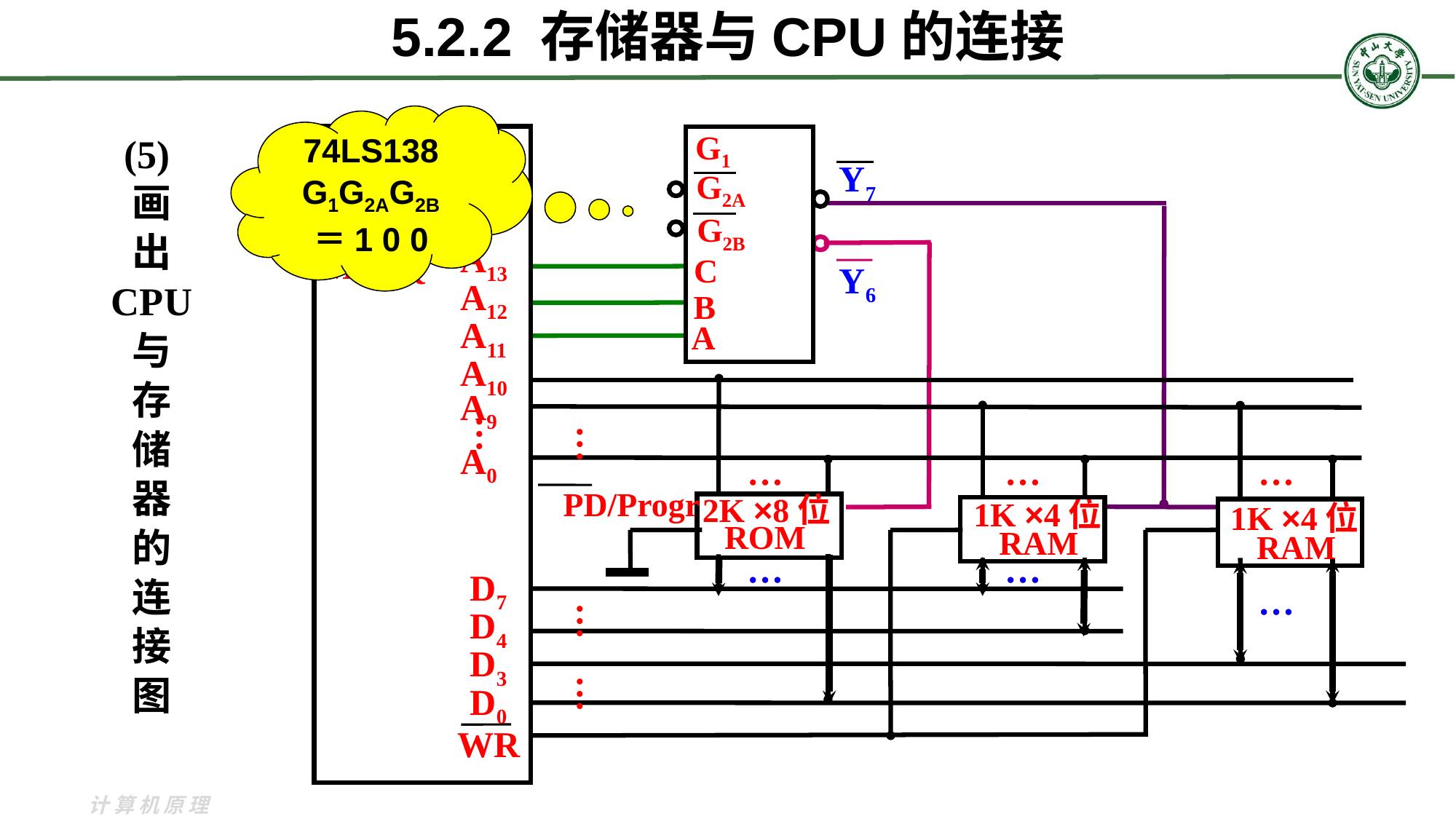

5.2.2 存储器与CPU的连接
74LS138
G1G2AG2B
＝1 0 0
G1

G2A

G2B

C
B
A
(5)
画
出
CPU
与
存
储
器
的
连
接
图

A14
A15
A13
MREQ

A12
A11
A10
A9
…
A0
D7
D4
D3
D0
WR

Y7

Y6

…

…

…

…

PD/Progr

 2K ×8位

 ROM
 1K ×4位
1K ×4位

 RAM
 RAM

…

…

…

…

…

…

…

…